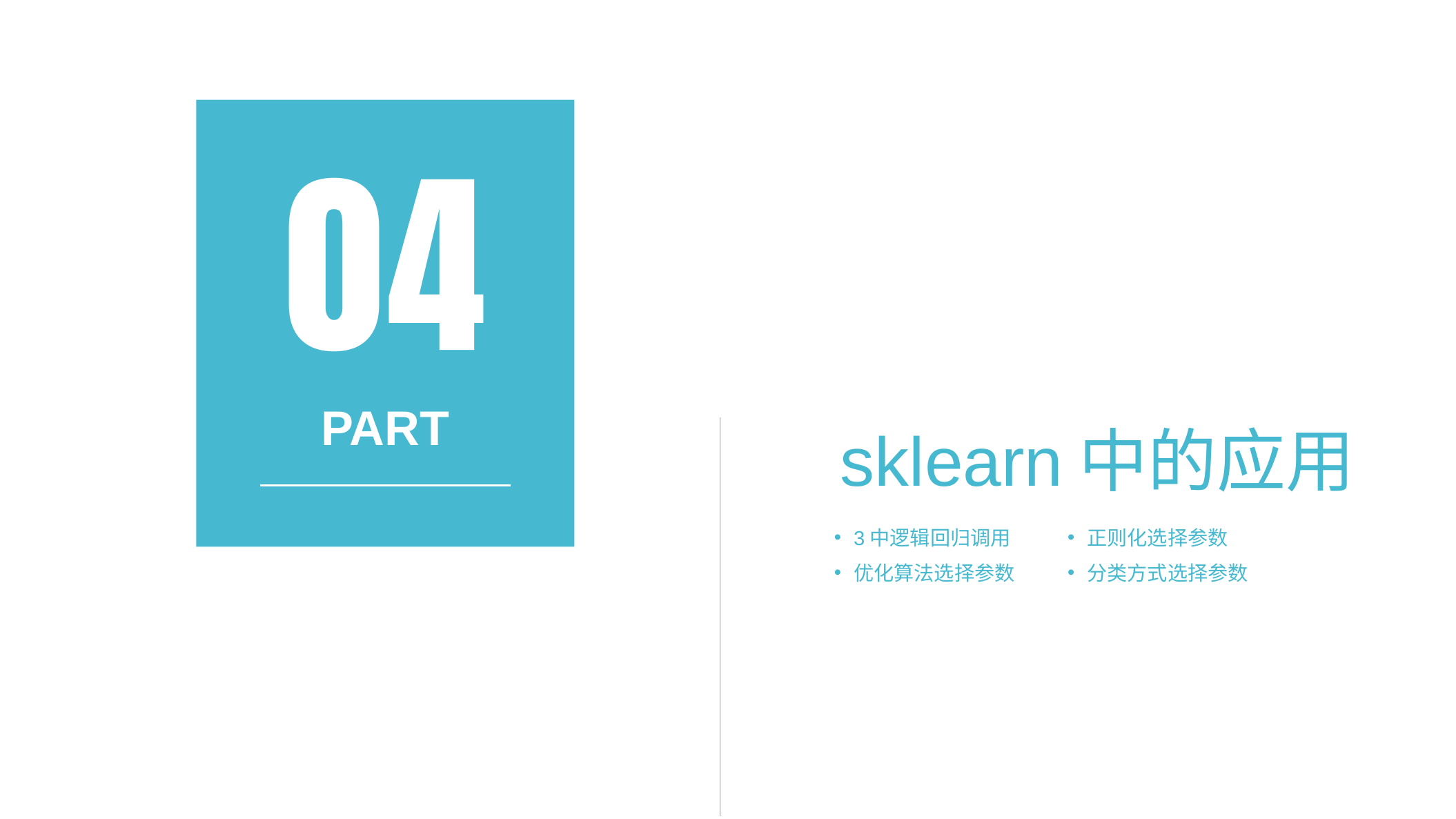

04
PART
sklearn中的应用
3中逻辑回归调用
正则化选择参数
优化算法选择参数
分类方式选择参数